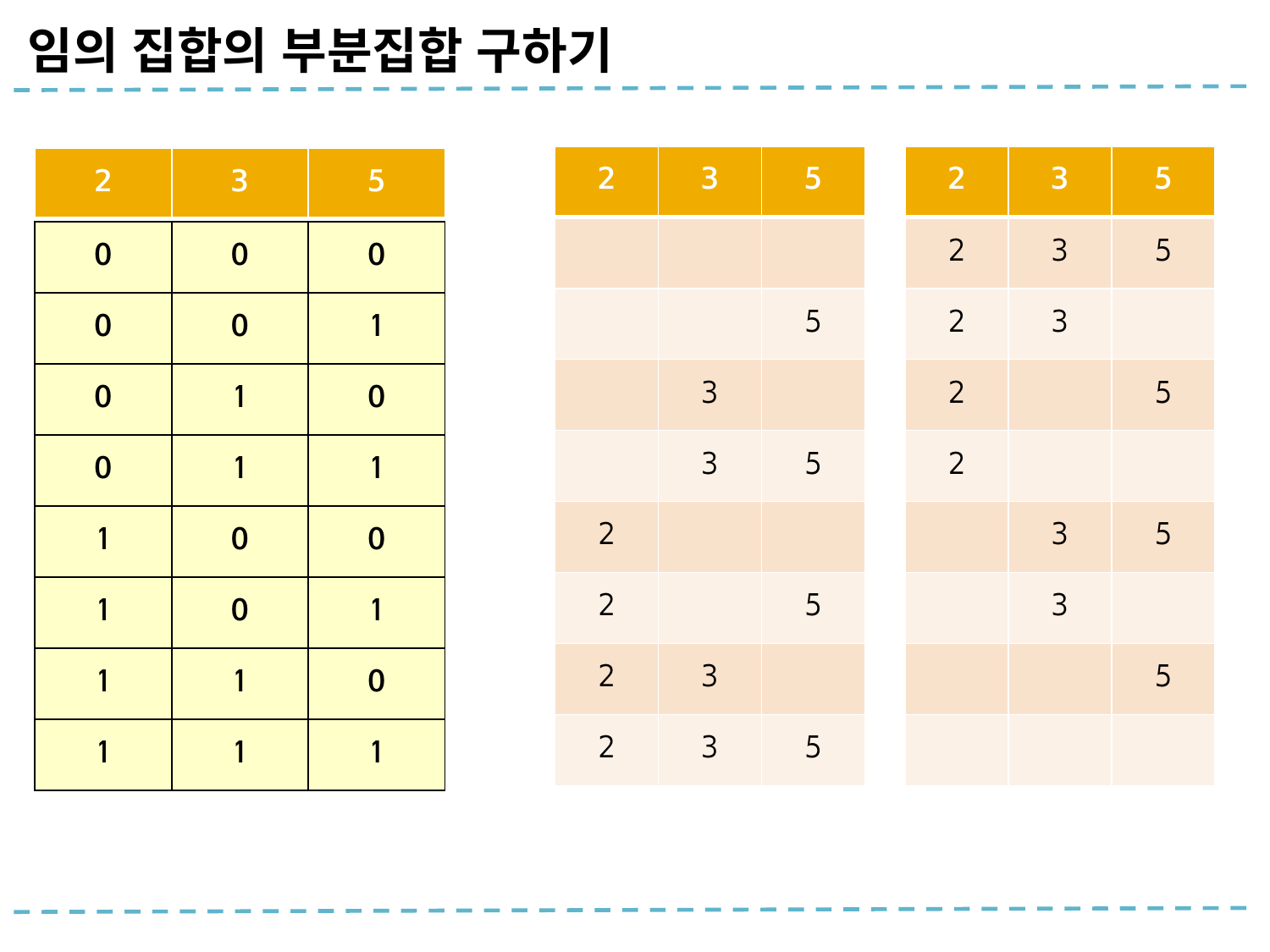

# 임의 집합의 부분집합 구하기
| 2 | 3 | 5 |
| --- | --- | --- |
| 2 | 3 | 5 |
| 2 | 3 |  |
| 2 |  | 5 |
| 2 |  |  |
|  | 3 | 5 |
|  | 3 |  |
|  |  | 5 |
|  |  |  |
| 2 | 3 | 5 |
| --- | --- | --- |
|  |  |  |
|  |  | 5 |
|  | 3 |  |
|  | 3 | 5 |
| 2 |  |  |
| 2 |  | 5 |
| 2 | 3 |  |
| 2 | 3 | 5 |
| 2 | 3 | 5 |
| --- | --- | --- |
| 0 | 0 | 0 |
| --- | --- | --- |
| 0 | 0 | 1 |
| 0 | 1 | 0 |
| 0 | 1 | 1 |
| 1 | 0 | 0 |
| 1 | 0 | 1 |
| 1 | 1 | 0 |
| 1 | 1 | 1 |